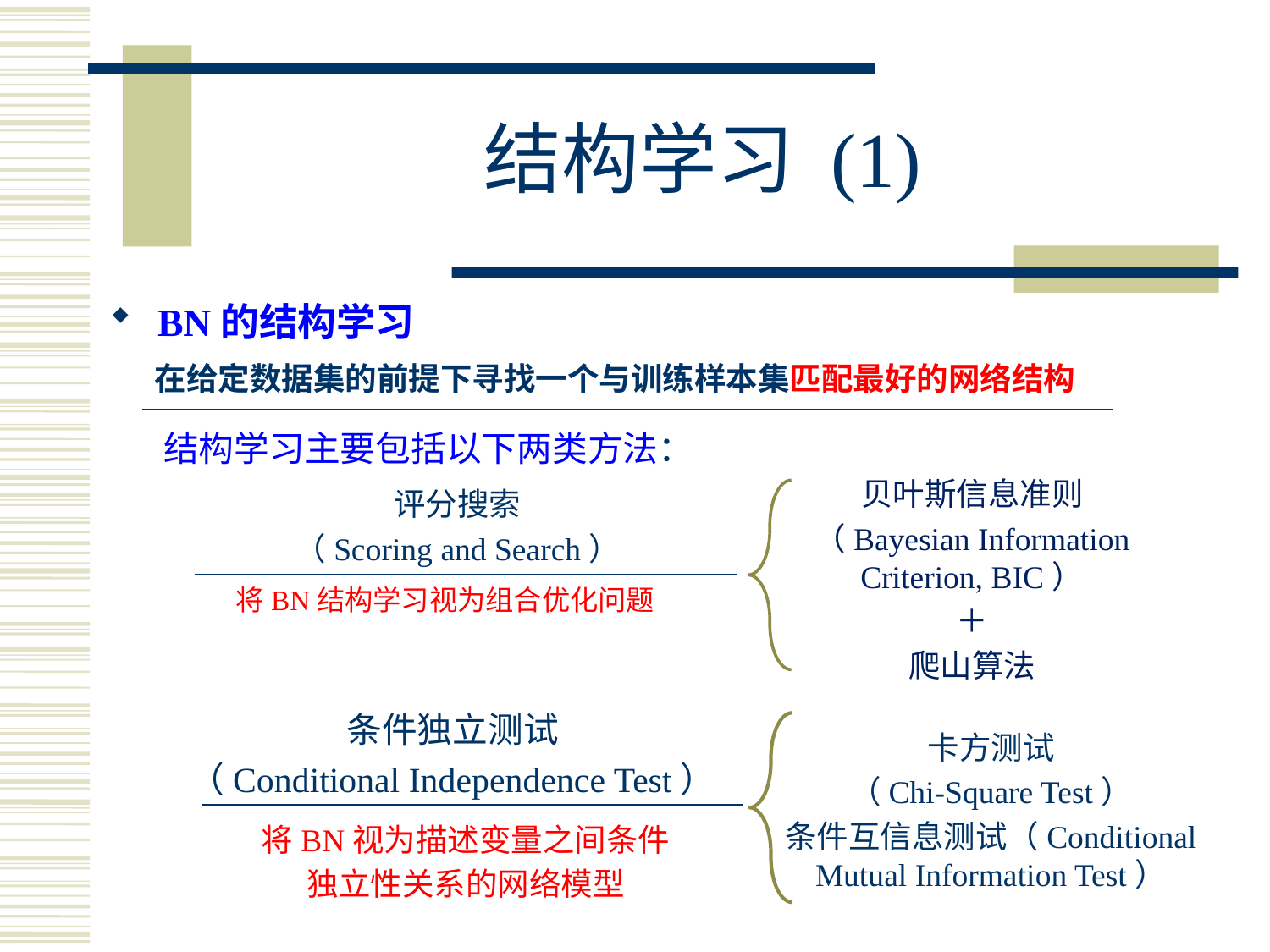

# 结构学习 (1)
BN的结构学习
在给定数据集的前提下寻找一个与训练样本集匹配最好的网络结构
结构学习主要包括以下两类方法：
贝叶斯信息准则
（Bayesian Information Criterion, BIC）
＋
爬山算法
评分搜索
（Scoring and Search）

将BN结构学习视为组合优化问题
条件独立测试
（Conditional Independence Test）

卡方测试
（Chi-Square Test）
条件互信息测试（Conditional Mutual Information Test）
将BN视为描述变量之间条件
独立性关系的网络模型